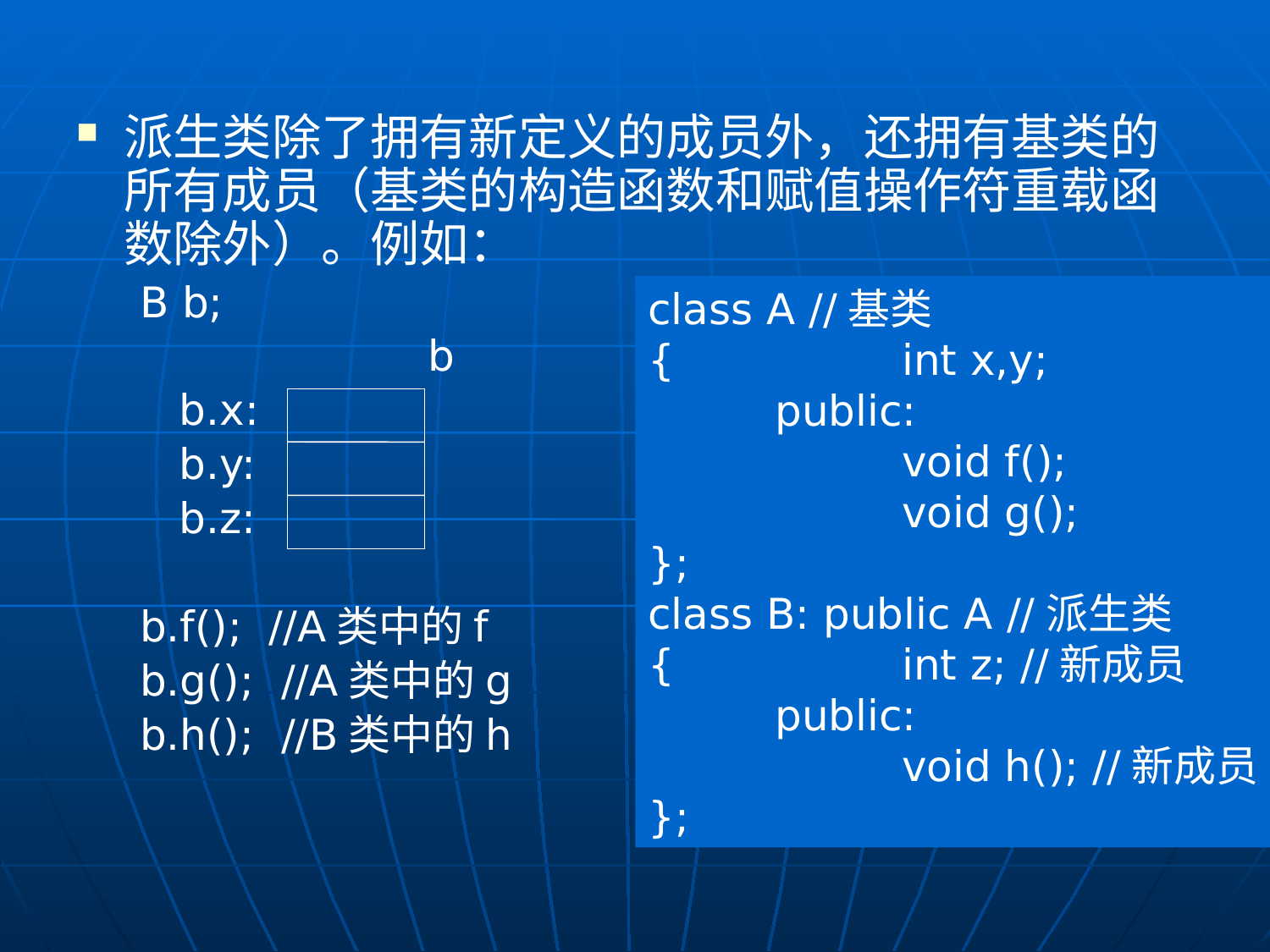

派生类除了拥有新定义的成员外，还拥有基类的所有成员（基类的构造函数和赋值操作符重载函数除外）。例如：
B b;
		         b
	b.x:
	b.y:
	b.z:

b.f();  //A类中的f
b.g();  //A类中的g
b.h();  //B类中的h
class A //基类
{		int x,y;
	public:
		void f();
		void g();
};
class B: public A //派生类
{		int z; //新成员
	public:
		void h(); //新成员
};